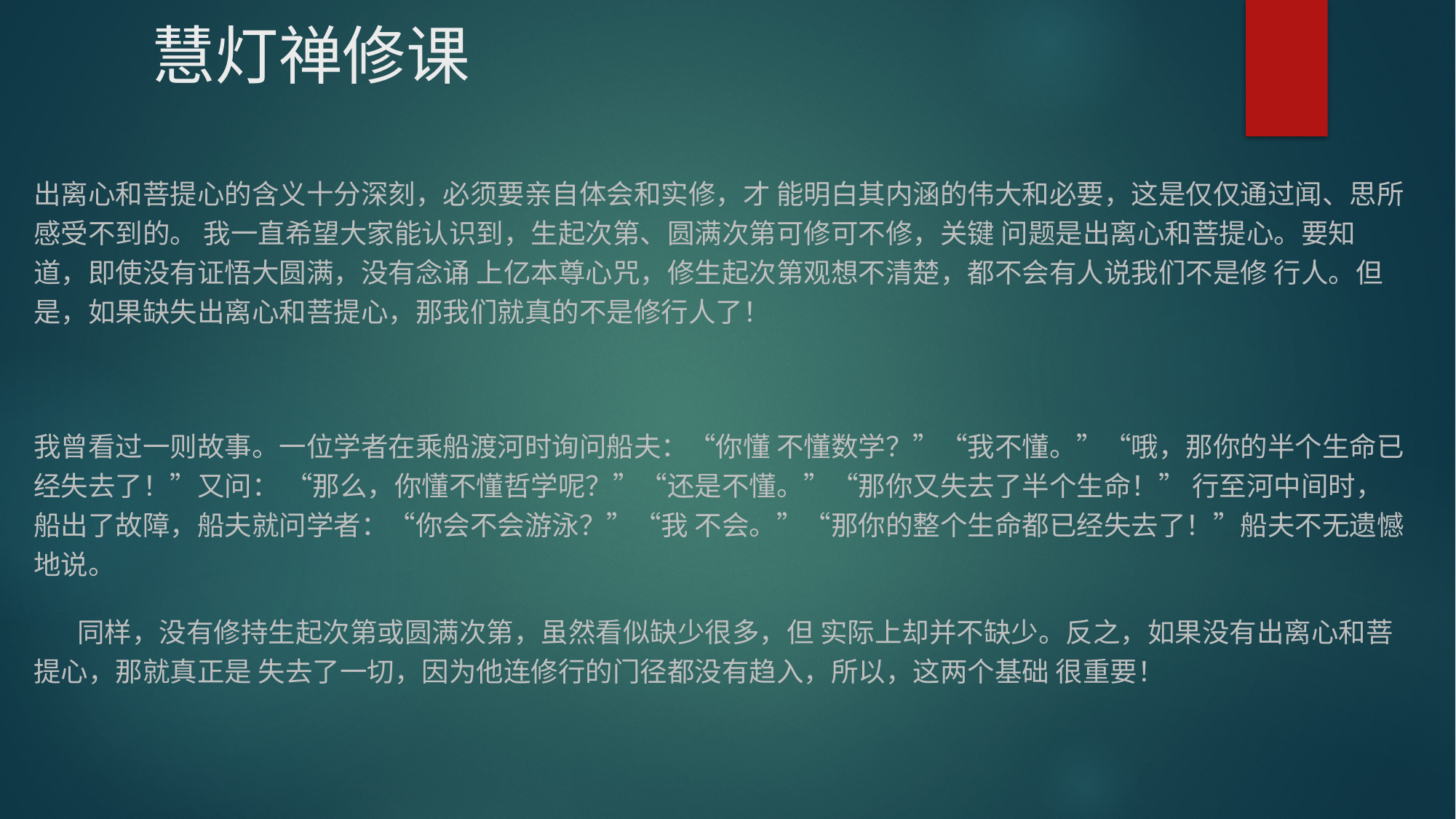

慧灯禅修课

出离心和菩提心的含义十分深刻，必须要亲自体会和实修，才 能明白其内涵的伟大和必要，这是仅仅通过闻、思所感受不到的。 我一直希望大家能认识到，生起次第、圆满次第可修可不修，关键 问题是出离心和菩提心。要知道，即使没有证悟大圆满，没有念诵 上亿本尊心咒，修生起次第观想不清楚，都不会有人说我们不是修 行人。但是，如果缺失出离心和菩提心，那我们就真的不是修行人了！

我曾看过一则故事。一位学者在乘船渡河时询问船夫：“你懂 不懂数学？”“我不懂。”“哦，那你的半个生命已经失去了！”又问： “那么，你懂不懂哲学呢？”“还是不懂。”“那你又失去了半个生命！” 行至河中间时，船出了故障，船夫就问学者：“你会不会游泳？”“我 不会。”“那你的整个生命都已经失去了！”船夫不无遗憾地说。
      同样，没有修持生起次第或圆满次第，虽然看似缺少很多，但 实际上却并不缺少。反之，如果没有出离心和菩提心，那就真正是 失去了一切，因为他连修行的门径都没有趋入，所以，这两个基础 很重要！